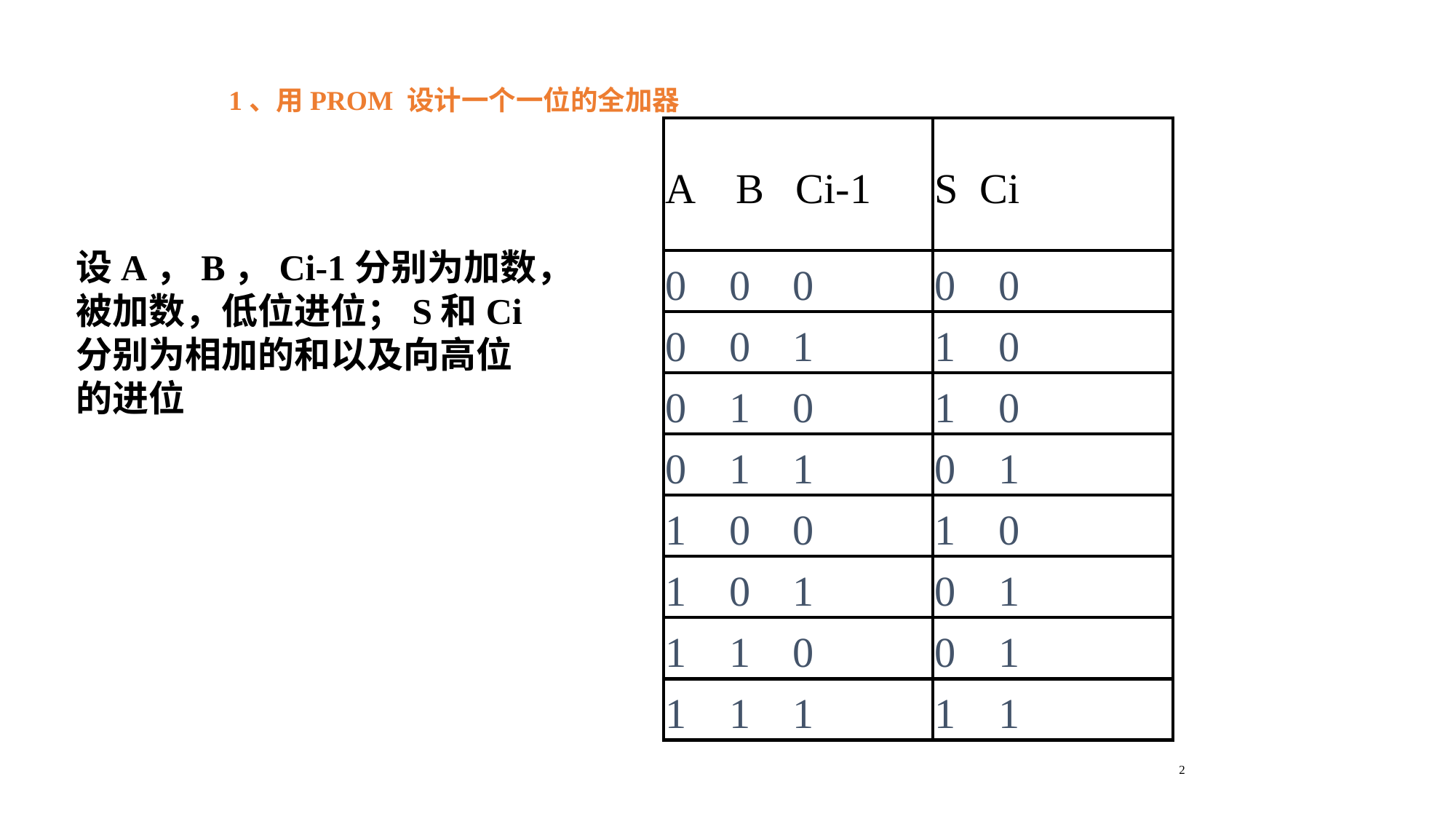

1、用PROM 设计一个一位的全加器
| A B Ci-1 | S Ci |
| --- | --- |
| 0 0 0 | 0 0 |
| 0 0 1 | 1 0 |
| 0 1 0 | 1 0 |
| 0 1 1 | 0 1 |
| 1 0 0 | 1 0 |
| 1 0 1 | 0 1 |
| 1 1 0 | 0 1 |
| 1 1 1 | 1 1 |
设A，B，Ci-1分别为加数，被加数，低位进位；S和Ci分别为相加的和以及向高位的进位
2